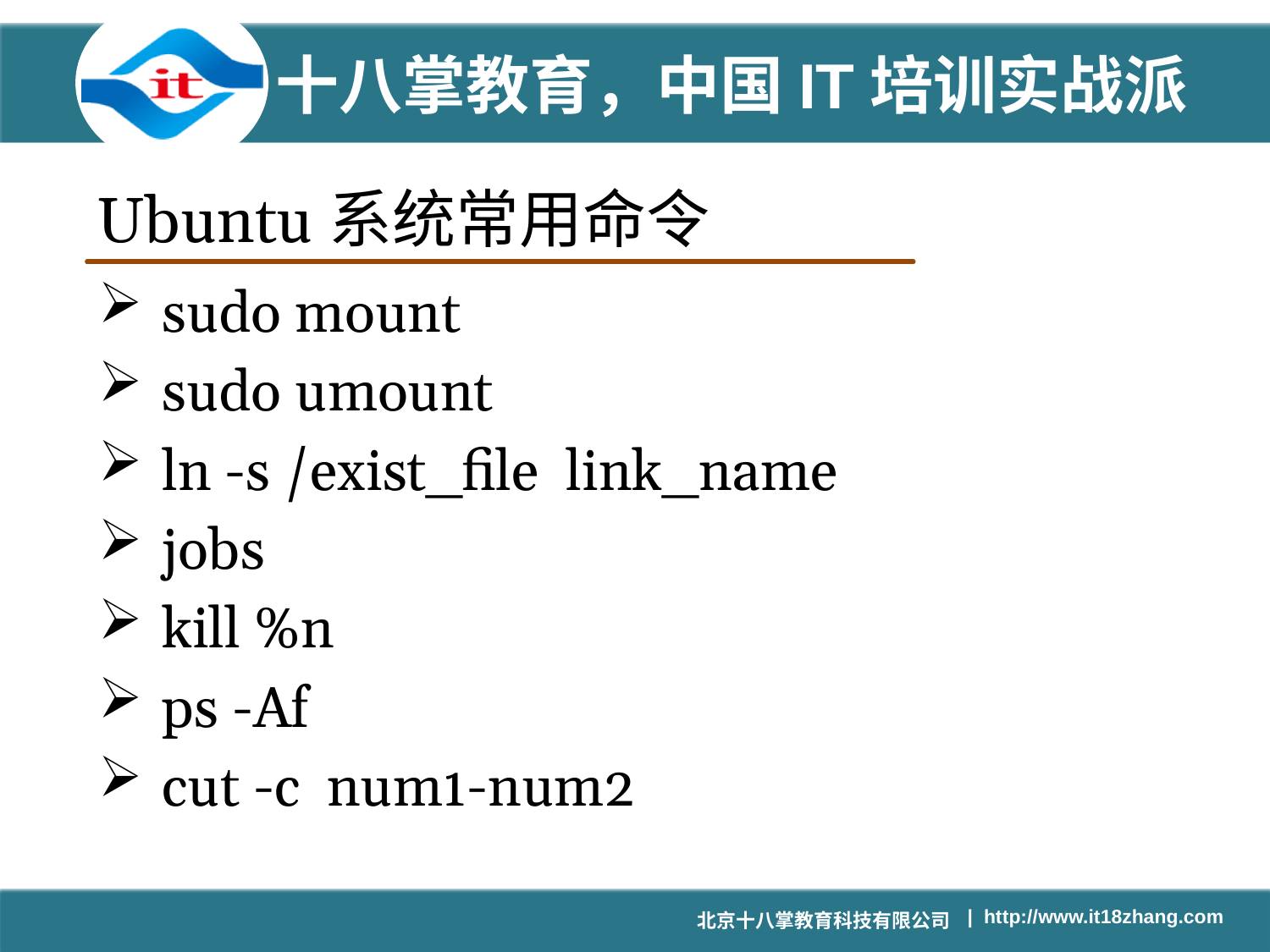

# Ubuntu系统常用命令
sudo mount
sudo umount
ln -s /exist_file  link_name
jobs
kill %n
ps -Af
cut -c  num1-num2